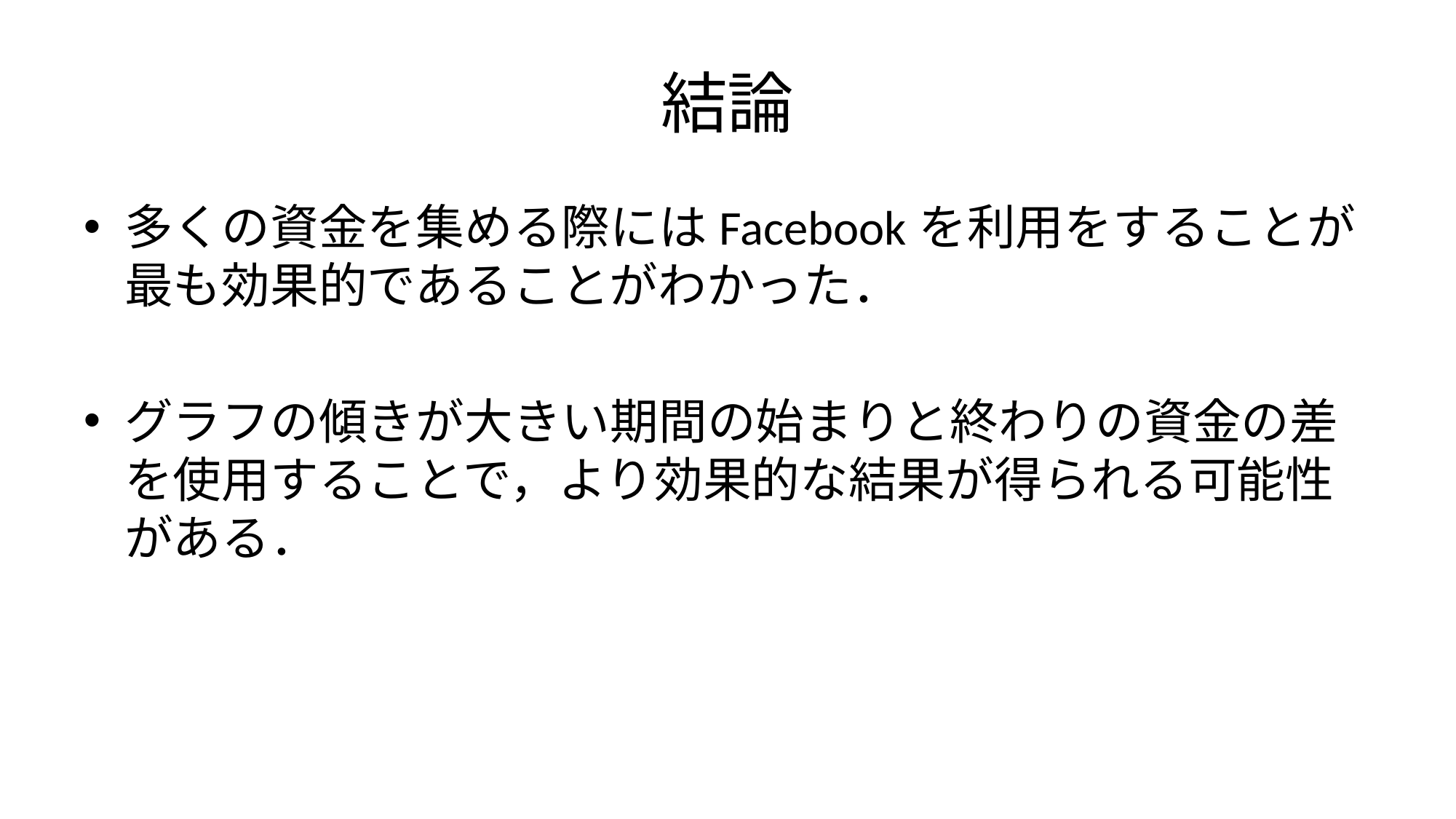

# 結論
多くの資金を集める際にはFacebookを利用をすることが最も効果的であることがわかった．

グラフの傾きが大きい期間の始まりと終わりの資金の差を使用することで，より効果的な結果が得られる可能性がある．